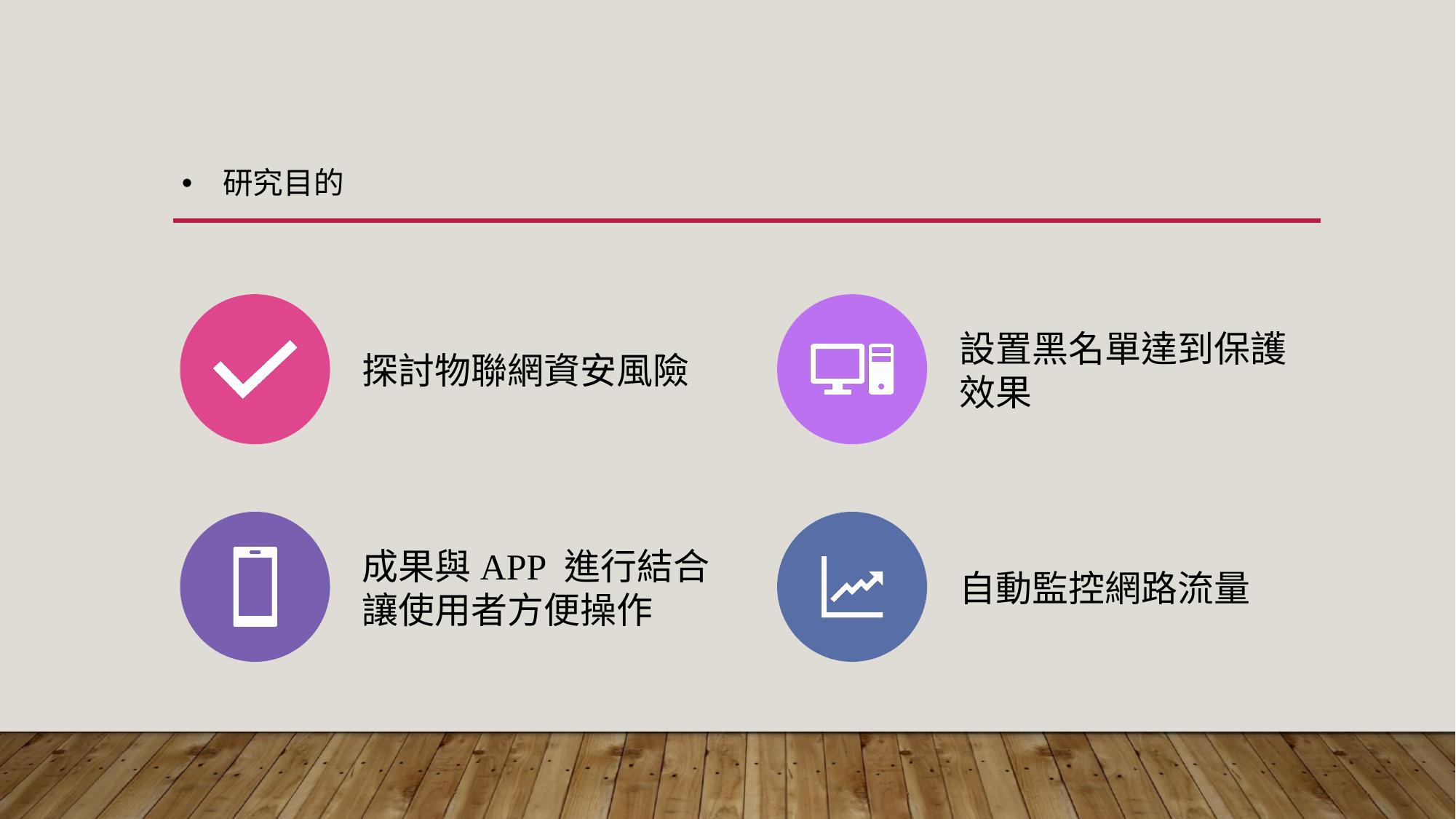

研究目的
探討物聯網資安風險
設置黑名單達到保護效果
成果與APP 進行結合讓使用者方便操作
自動監控網路流量